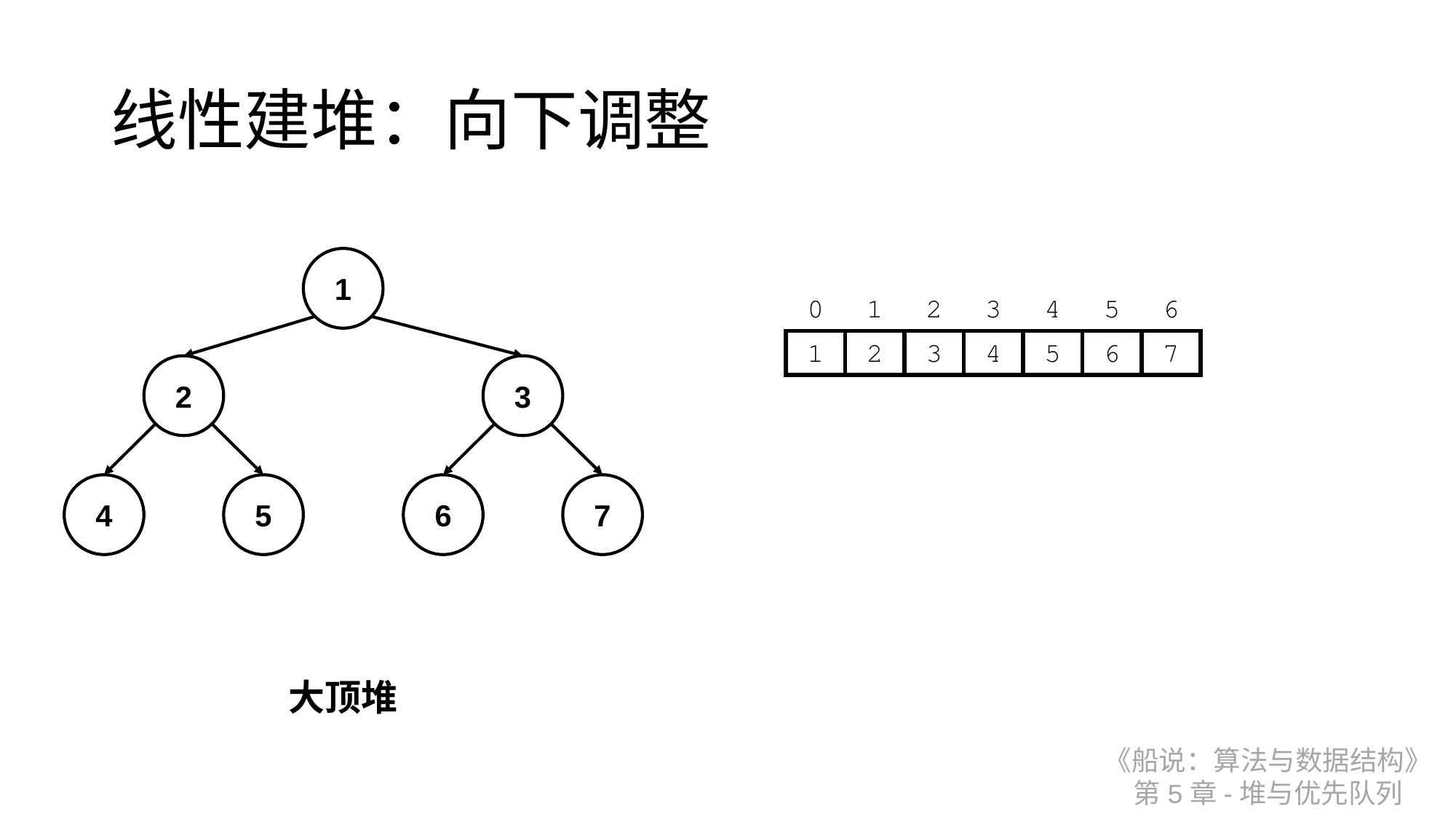

# 线性建堆：向下调整
1
| 0 | 1 | 2 | 3 | 4 | 5 | 6 |
| --- | --- | --- | --- | --- | --- | --- |
| 1 | 2 | 3 | 4 | 5 | 6 | 7 |
2
3
4
5
6
7
大顶堆